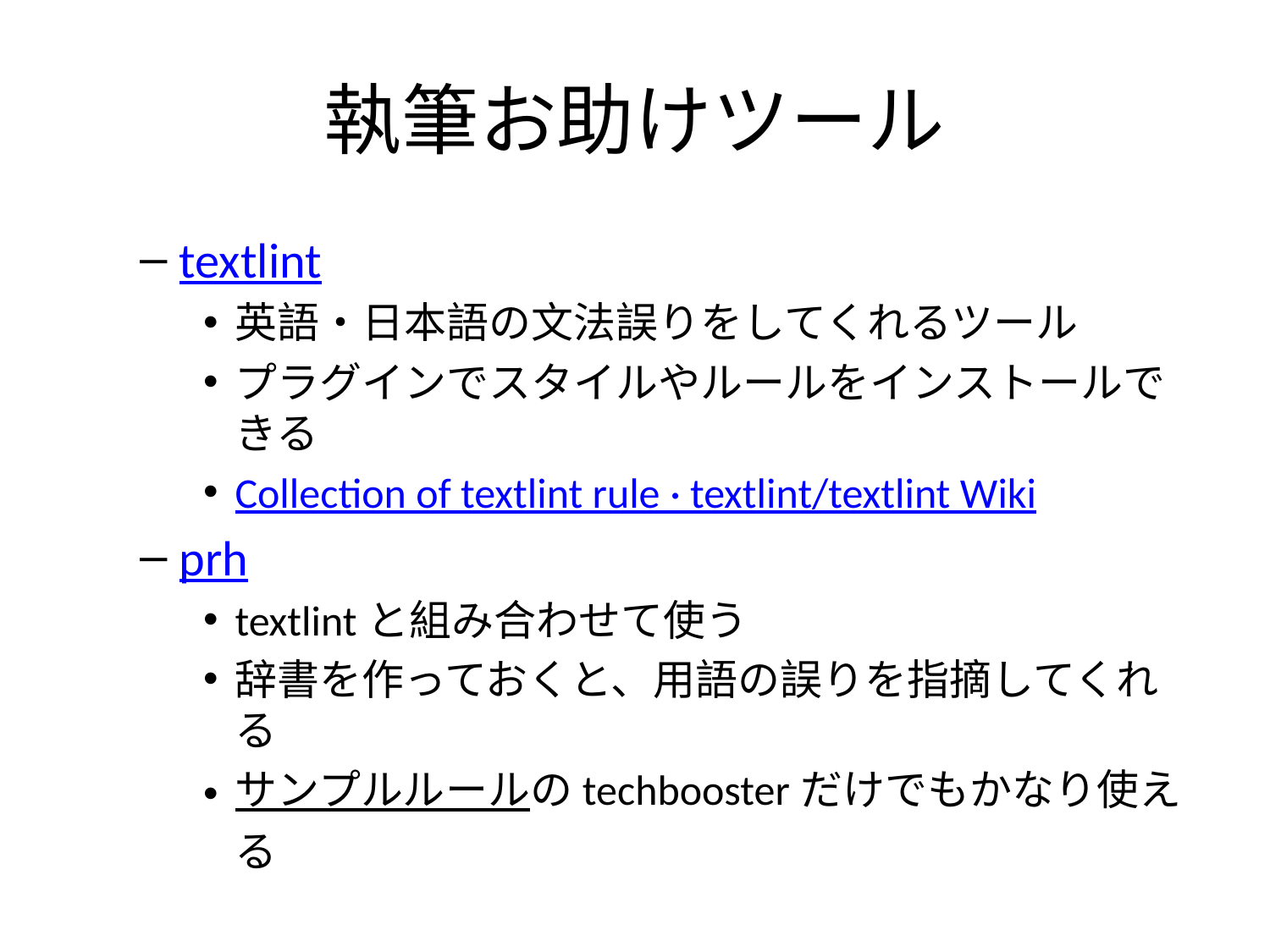

# 執筆お助けツール
textlint
英語・日本語の文法誤りをしてくれるツール
プラグインでスタイルやルールをインストールできる
Collection of textlint rule · textlint/textlint Wiki
prh
textlintと組み合わせて使う
辞書を作っておくと、用語の誤りを指摘してくれる
サンプルルールのtechboosterだけでもかなり使える